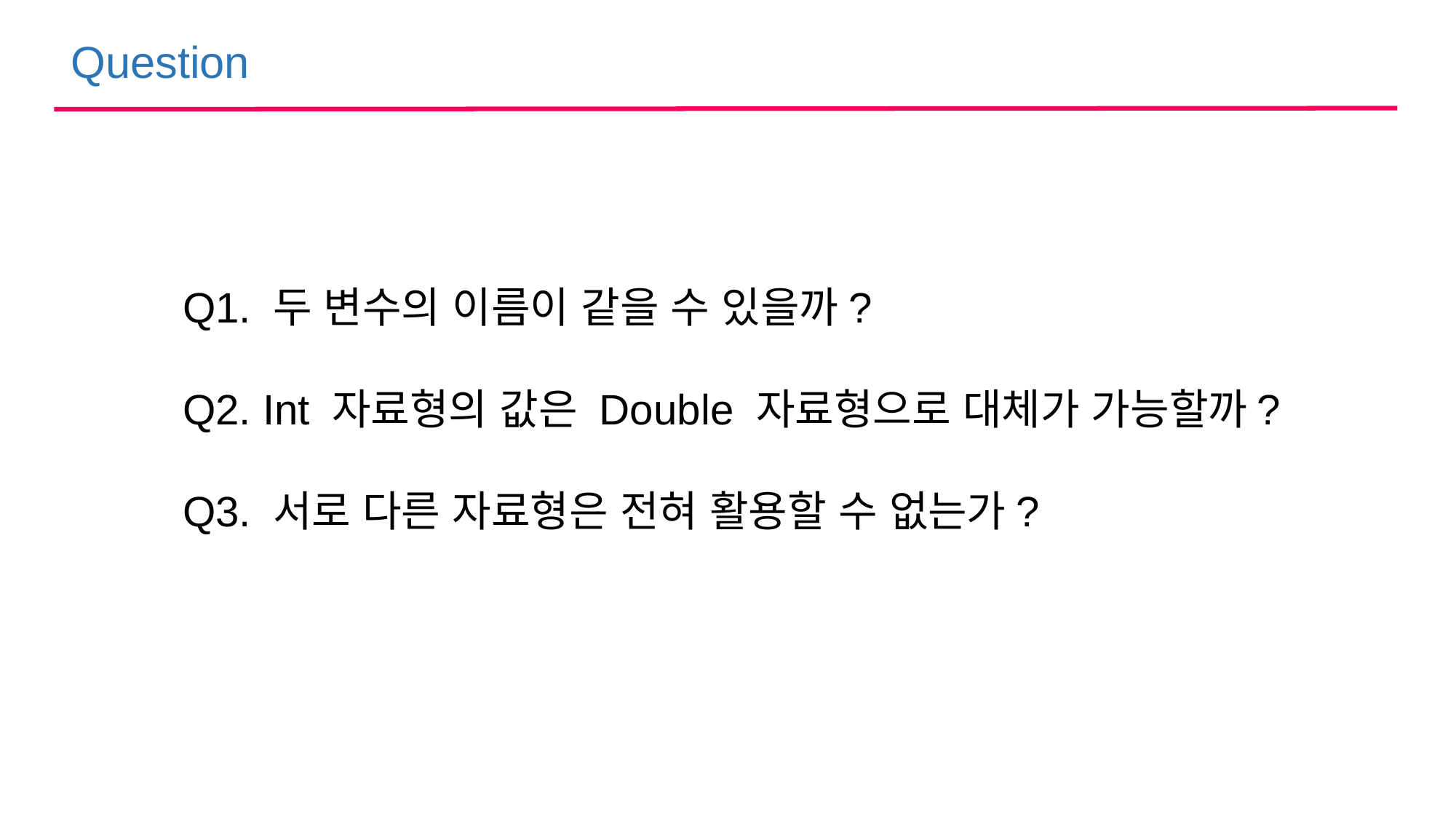

Question
Q1. 두 변수의 이름이 같을 수 있을까?

Q2. Int 자료형의 값은 Double 자료형으로 대체가 가능할까?

Q3. 서로 다른 자료형은 전혀 활용할 수 없는가?